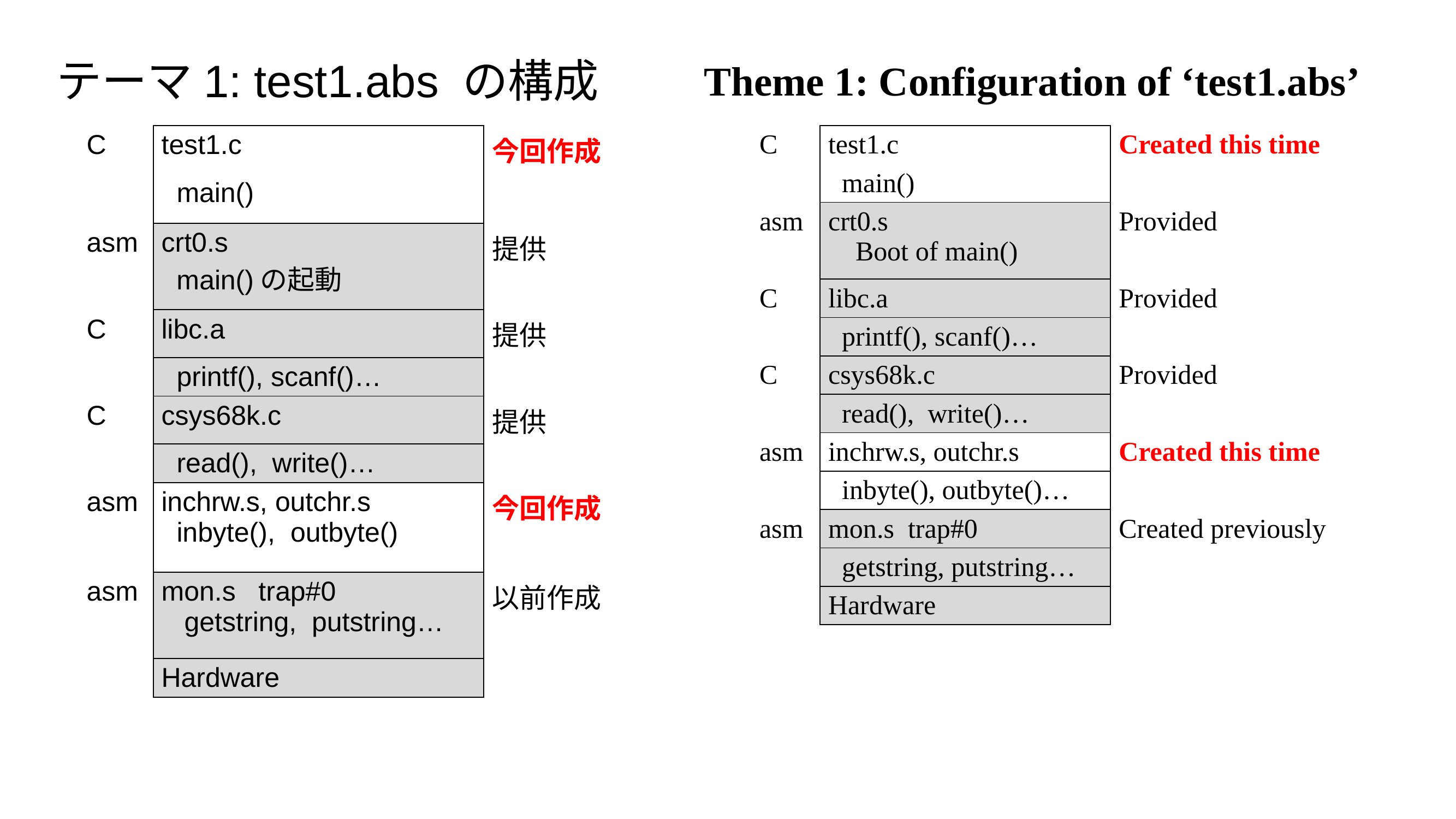

# テーマ1: test1.abs の構成
Theme 1: Configuration of ‘test1.abs’
| C | test1.c | 今回作成 |
| --- | --- | --- |
|  | main() |  |
| asm | crt0.s main()の起動 | 提供 |
|  |  |  |
| C | libc.a | 提供 |
|  | printf(), scanf()… |  |
| C | csys68k.c | 提供 |
|  | read(), write()… |  |
| asm | inchrw.s, outchr.s inbyte(), outbyte() | 今回作成 |
|  |  |  |
| asm | mon.s trap#0 getstring, putstring… | 以前作成 |
|  |  |  |
|  | Hardware |  |
| C | test1.c | Created this time |
| --- | --- | --- |
|  | main() |  |
| asm | crt0.s Boot of main() | Provided |
|  |  |  |
| C | libc.a | Provided |
|  | printf(), scanf()… |  |
| C | csys68k.c | Provided |
|  | read(), write()… |  |
| asm | inchrw.s, outchr.s | Created this time |
|  | inbyte(), outbyte()… |  |
| asm | mon.s trap#0 | Created previously |
|  | getstring, putstring… |  |
|  | Hardware |  |